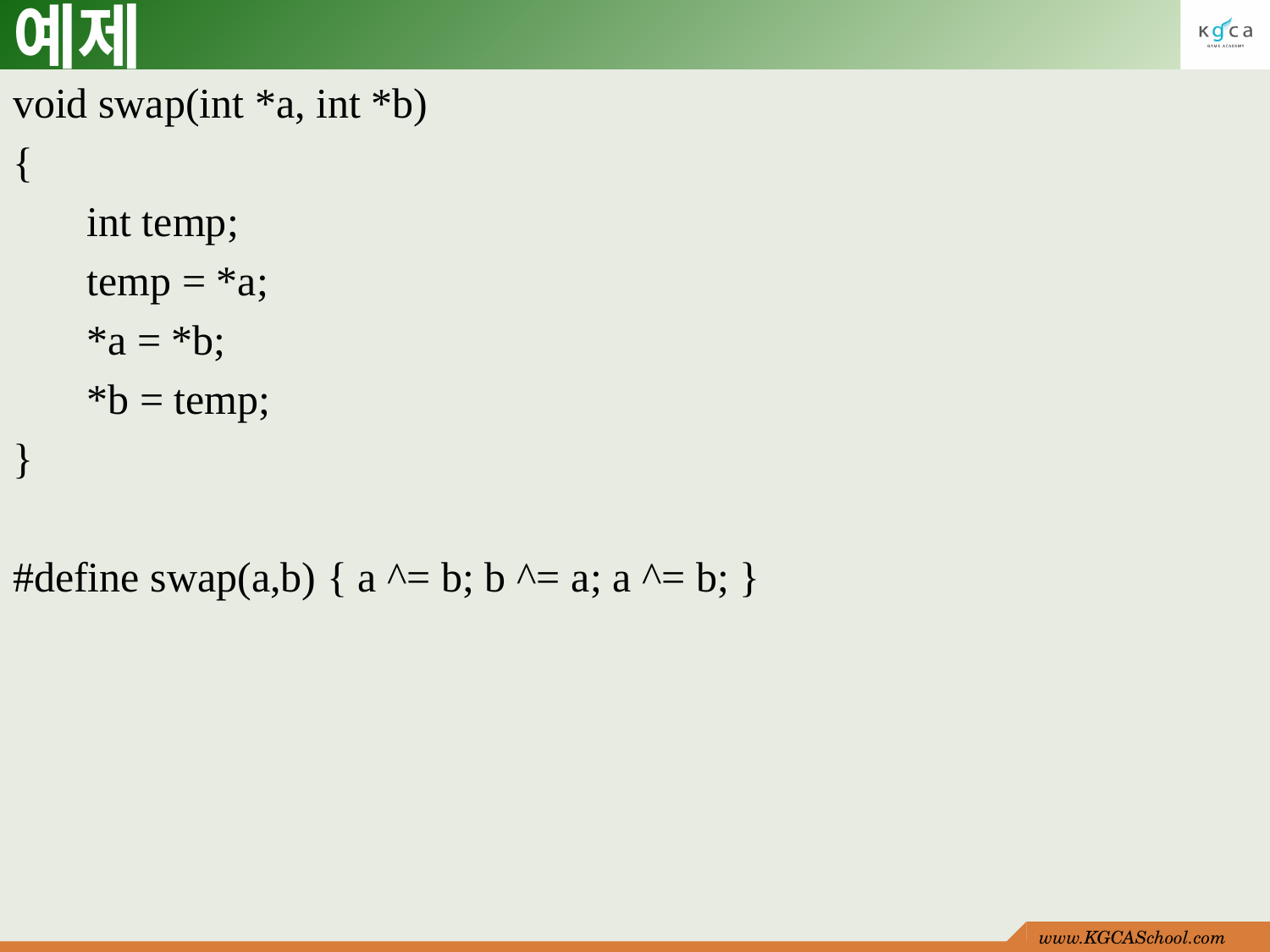

# 예제
void swap(int *a, int *b)
{
 int temp;
 temp = *a;
 *a = *b;
 *b = temp;
}

#define swap(a,b) { a ^= b; b ^= a; a ^= b; }